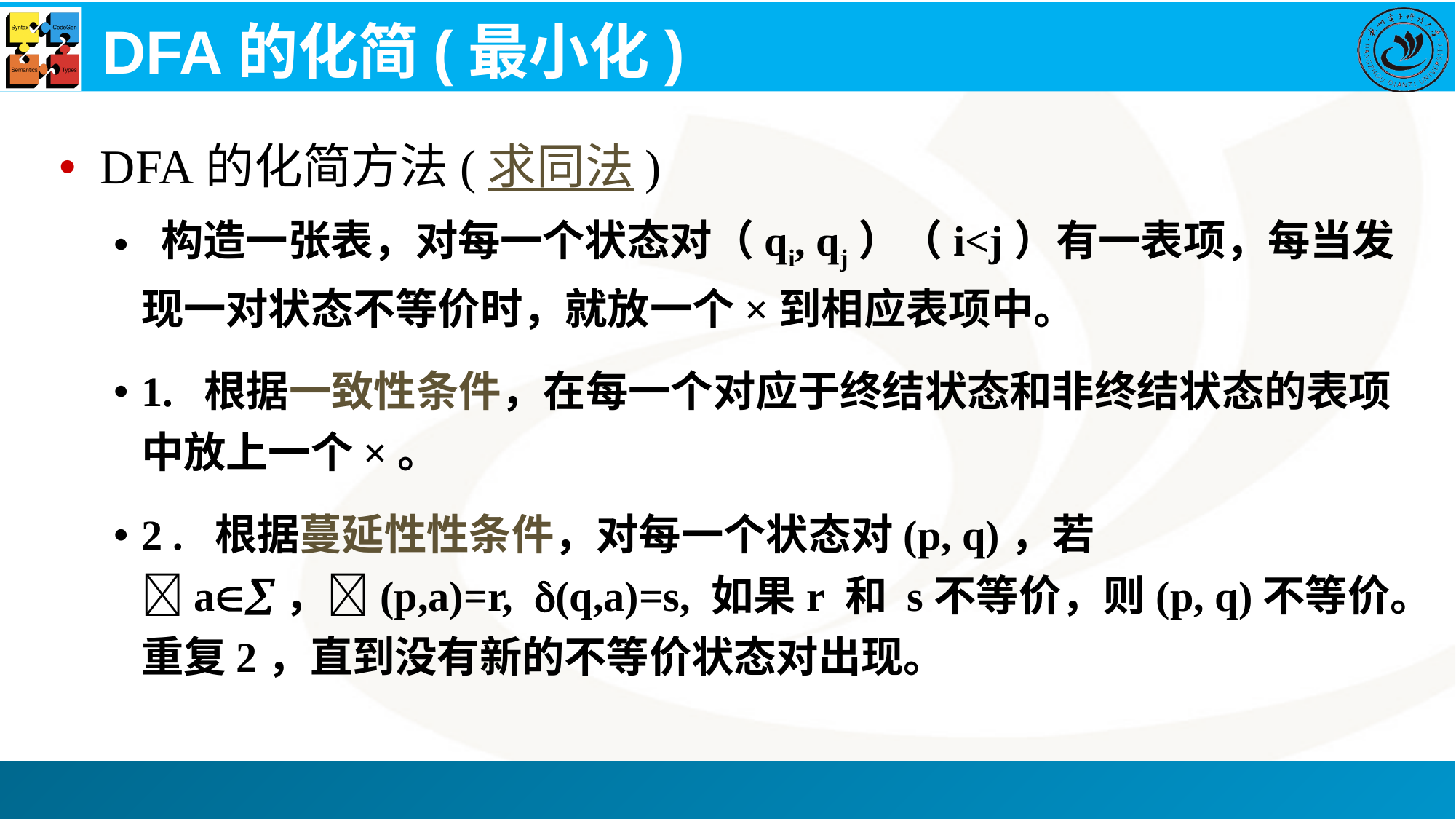

# DFA的化简(最小化)
DFA的化简方法(求同法)
 构造一张表，对每一个状态对（qi, qj）（i<j）有一表项，每当发现一对状态不等价时，就放一个×到相应表项中。
1.  根据一致性条件，在每一个对应于终结状态和非终结状态的表项中放上一个×。
2 .  根据蔓延性性条件，对每一个状态对(p, q)，若∃a∈∑，δ(p,a)=r,  δ(q,a)=s, 如果r 和 s不等价，则(p, q)不等价。重复2，直到没有新的不等价状态对出现。
58